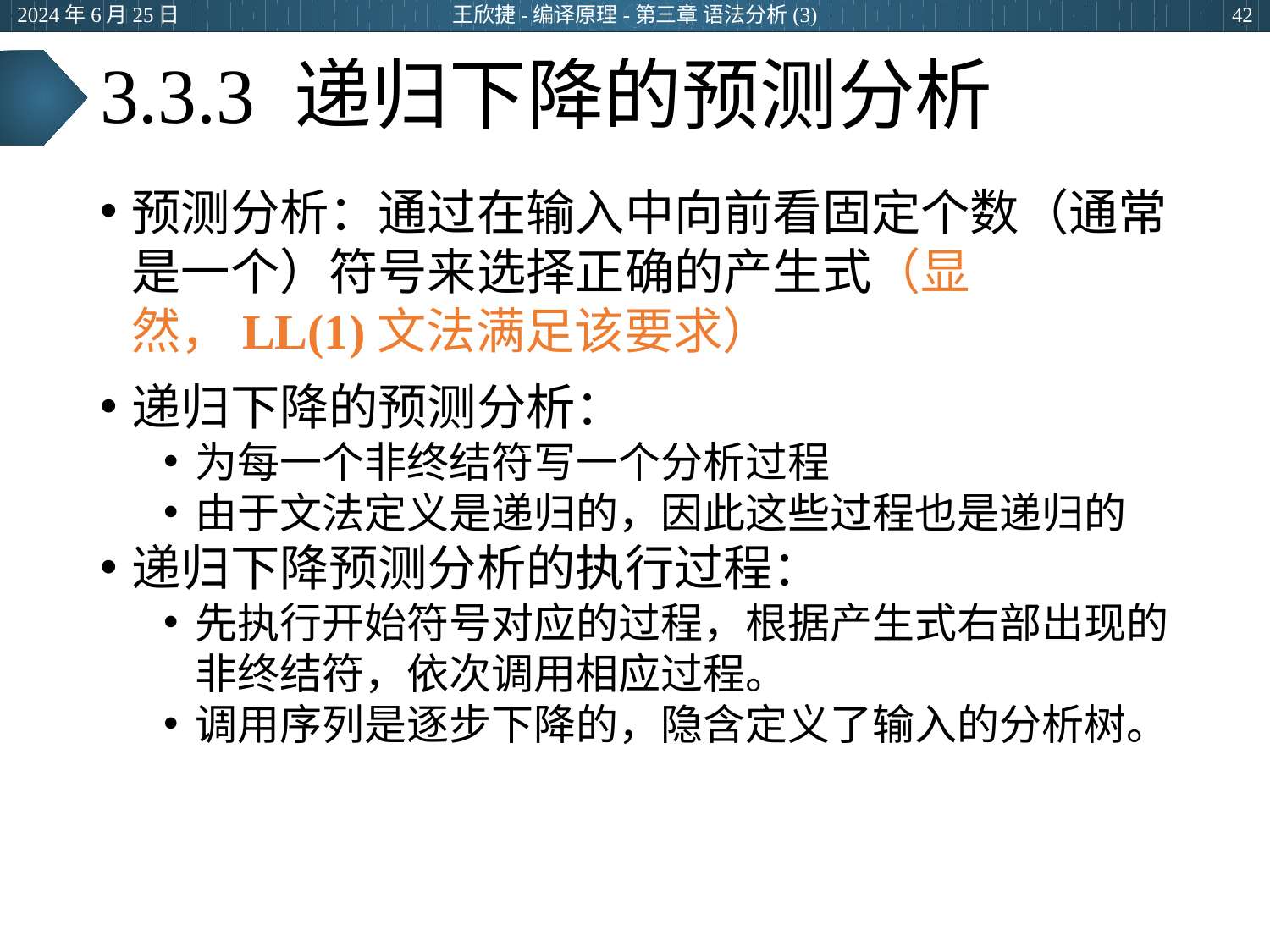

2024年6月25日
王欣捷-编译原理-第三章 语法分析(3)
42
# 3.3.3 递归下降的预测分析
预测分析：通过在输入中向前看固定个数（通常是一个）符号来选择正确的产生式（显然，LL(1)文法满足该要求）
递归下降的预测分析：
为每一个非终结符写一个分析过程
由于文法定义是递归的，因此这些过程也是递归的
递归下降预测分析的执行过程：
先执行开始符号对应的过程，根据产生式右部出现的非终结符，依次调用相应过程。
调用序列是逐步下降的，隐含定义了输入的分析树。